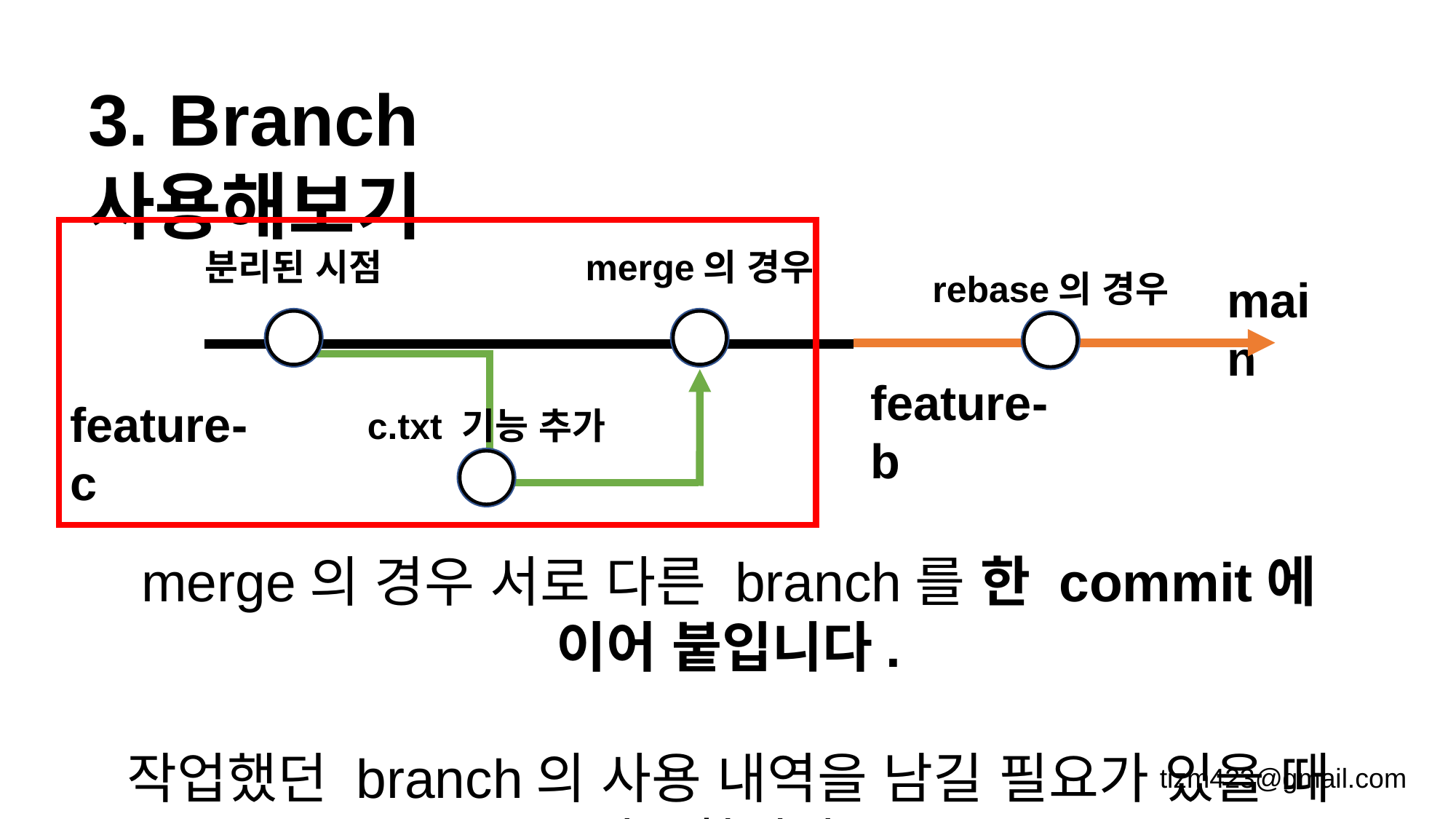

3. Branch 사용해보기

분리된 시점

merge의 경우

rebase의 경우

main
feature-b
feature-c
c.txt 기능 추가

merge의 경우 서로 다른 branch를 한 commit에 이어 붙입니다.

작업했던 branch의 사용 내역을 남길 필요가 있을 때 사용합니다.
tizm423@gmail.com